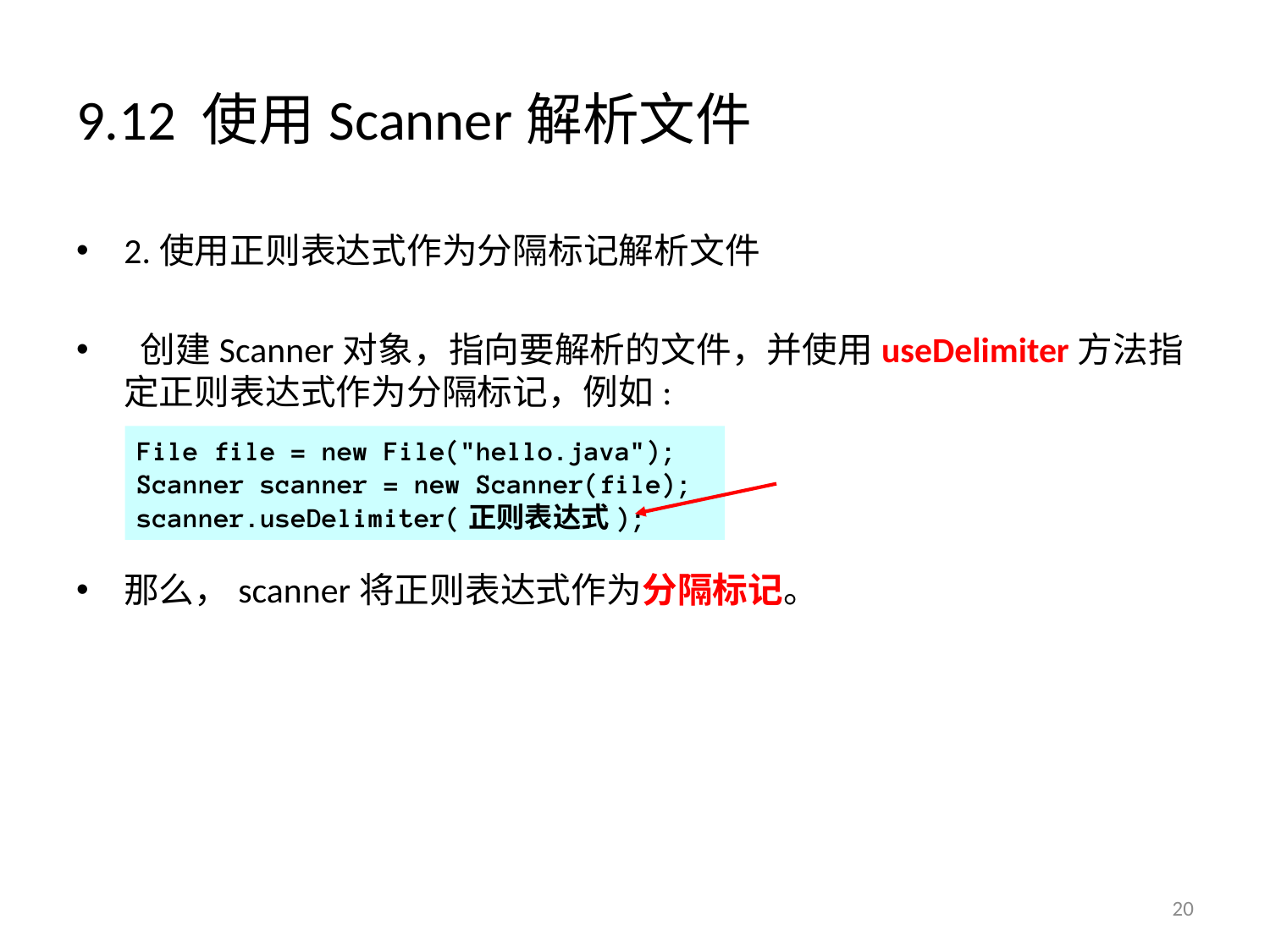

# 9.12 使用Scanner解析文件
2.使用正则表达式作为分隔标记解析文件

 创建Scanner对象，指向要解析的文件，并使用useDelimiter方法指定正则表达式作为分隔标记，例如:

那么，scanner将正则表达式作为分隔标记。
File file = new File("hello.java");
Scanner scanner = new Scanner(file);
scanner.useDelimiter(正则表达式);
20